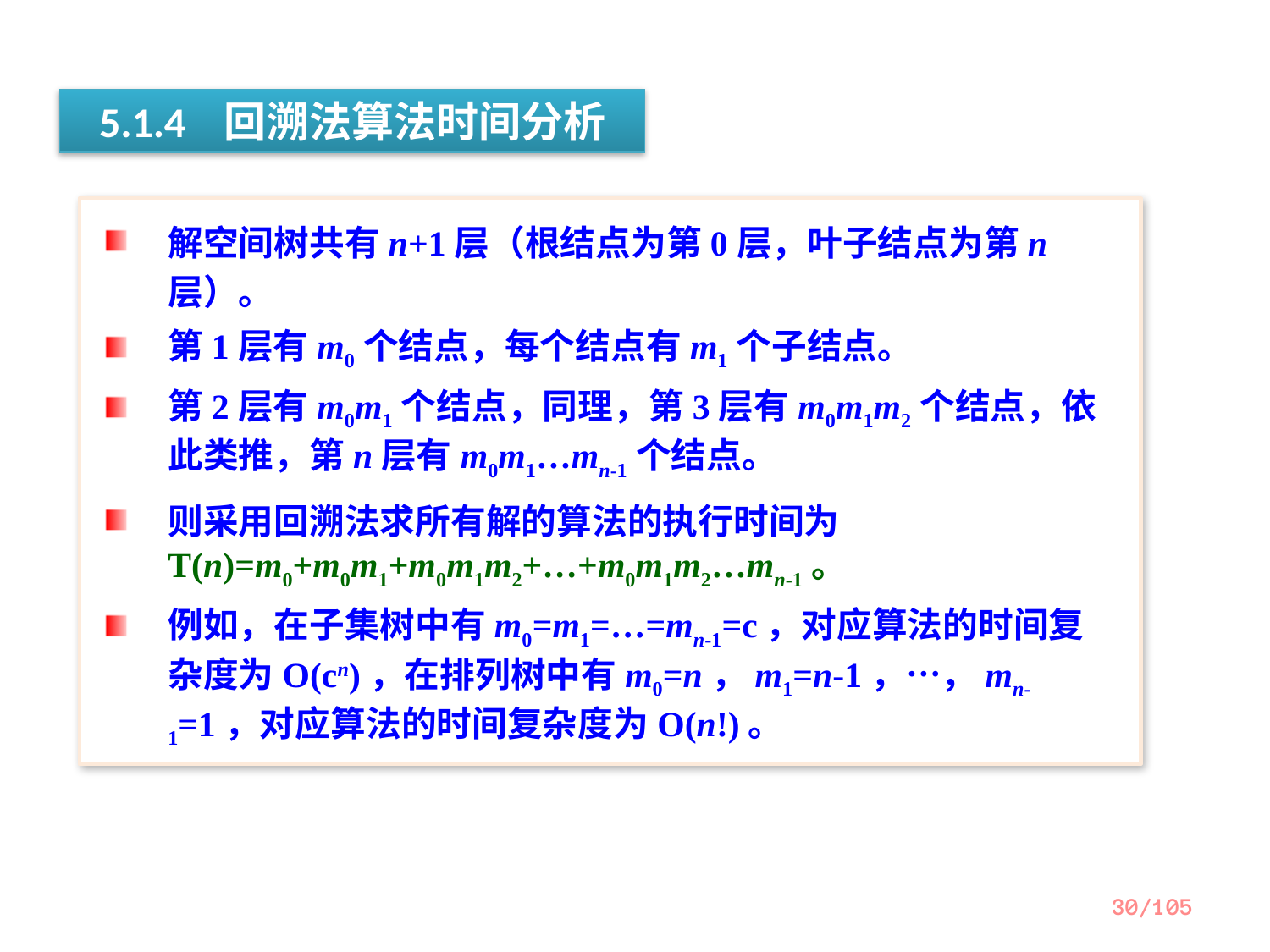

5.1.4   回溯法算法时间分析
解空间树共有n+1层（根结点为第0层，叶子结点为第n层）。
第1层有m0个结点，每个结点有m1个子结点。
第2层有m0m1个结点，同理，第3层有m0m1m2个结点，依此类推，第n层有m0m1…mn-1个结点。
则采用回溯法求所有解的算法的执行时间为	T(n)=m0+m0m1+m0m1m2+…+m0m1m2…mn-1。
例如，在子集树中有m0=m1=…=mn-1=c，对应算法的时间复杂度为O(cn)，在排列树中有m0=n，m1=n-1，…，mn-1=1，对应算法的时间复杂度为O(n!)。
30/105